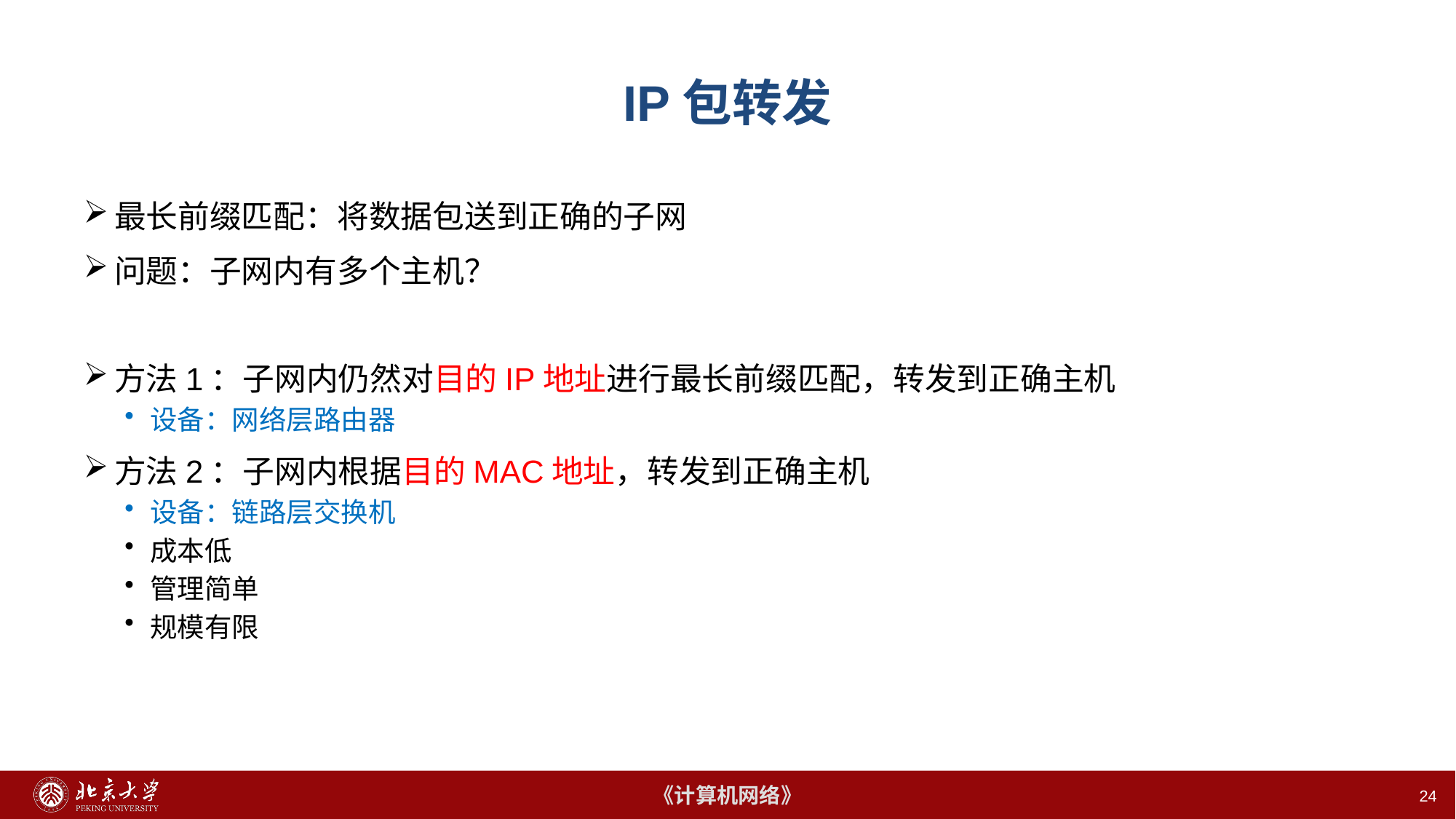

# IP包转发
最长前缀匹配：将数据包送到正确的子网
问题：子网内有多个主机？

方法1：子网内仍然对目的IP地址进行最长前缀匹配，转发到正确主机
设备：网络层路由器
方法2：子网内根据目的MAC地址，转发到正确主机
设备：链路层交换机
成本低
管理简单
规模有限
24